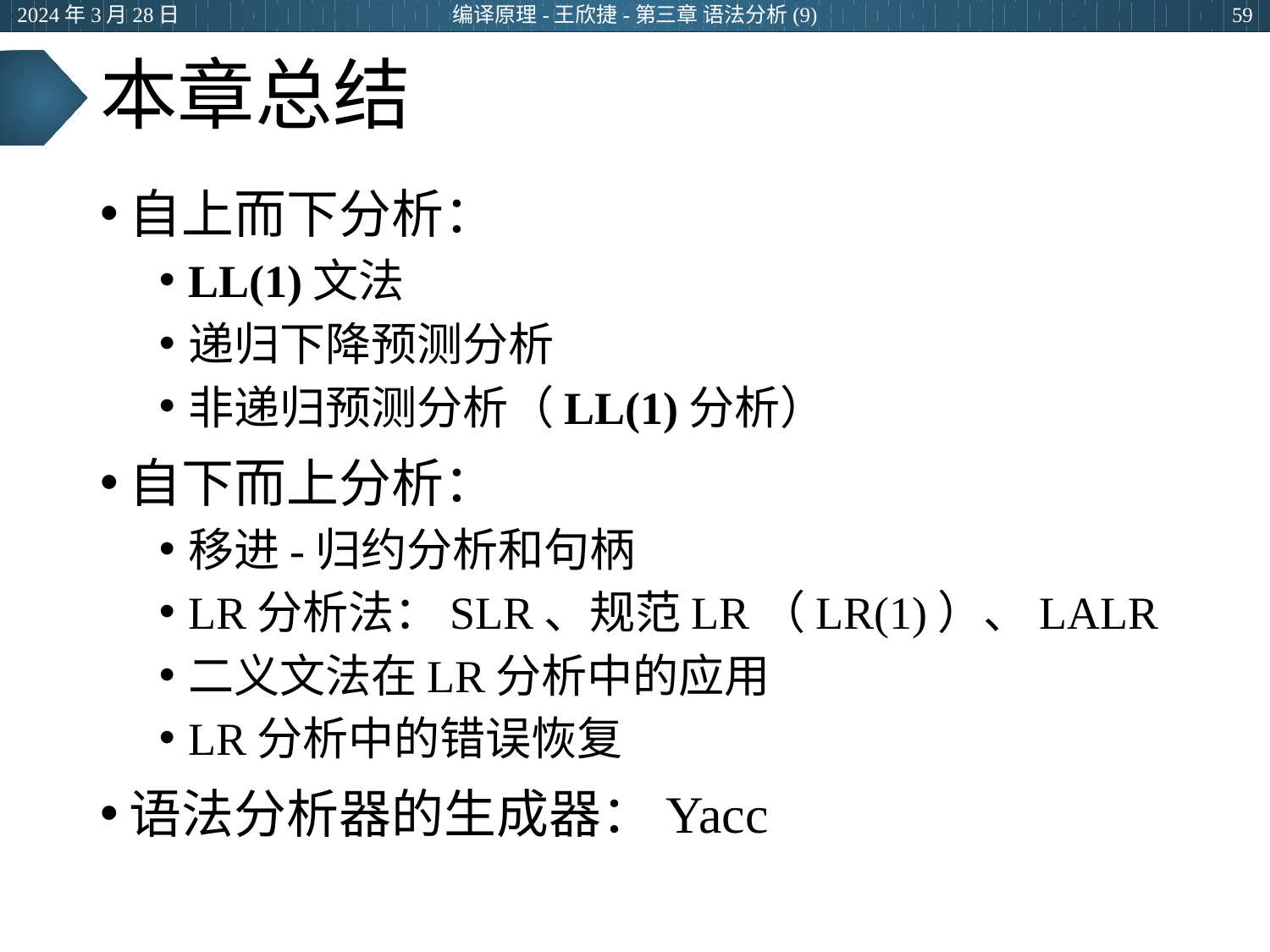

2024年3月28日
编译原理-王欣捷-第三章 语法分析(9)
59
# 本章总结
自上而下分析：
LL(1)文法
递归下降预测分析
非递归预测分析（LL(1)分析）
自下而上分析：
移进-归约分析和句柄
LR分析法：SLR、规范LR（LR(1)）、LALR
二义文法在LR分析中的应用
LR分析中的错误恢复
语法分析器的生成器：Yacc